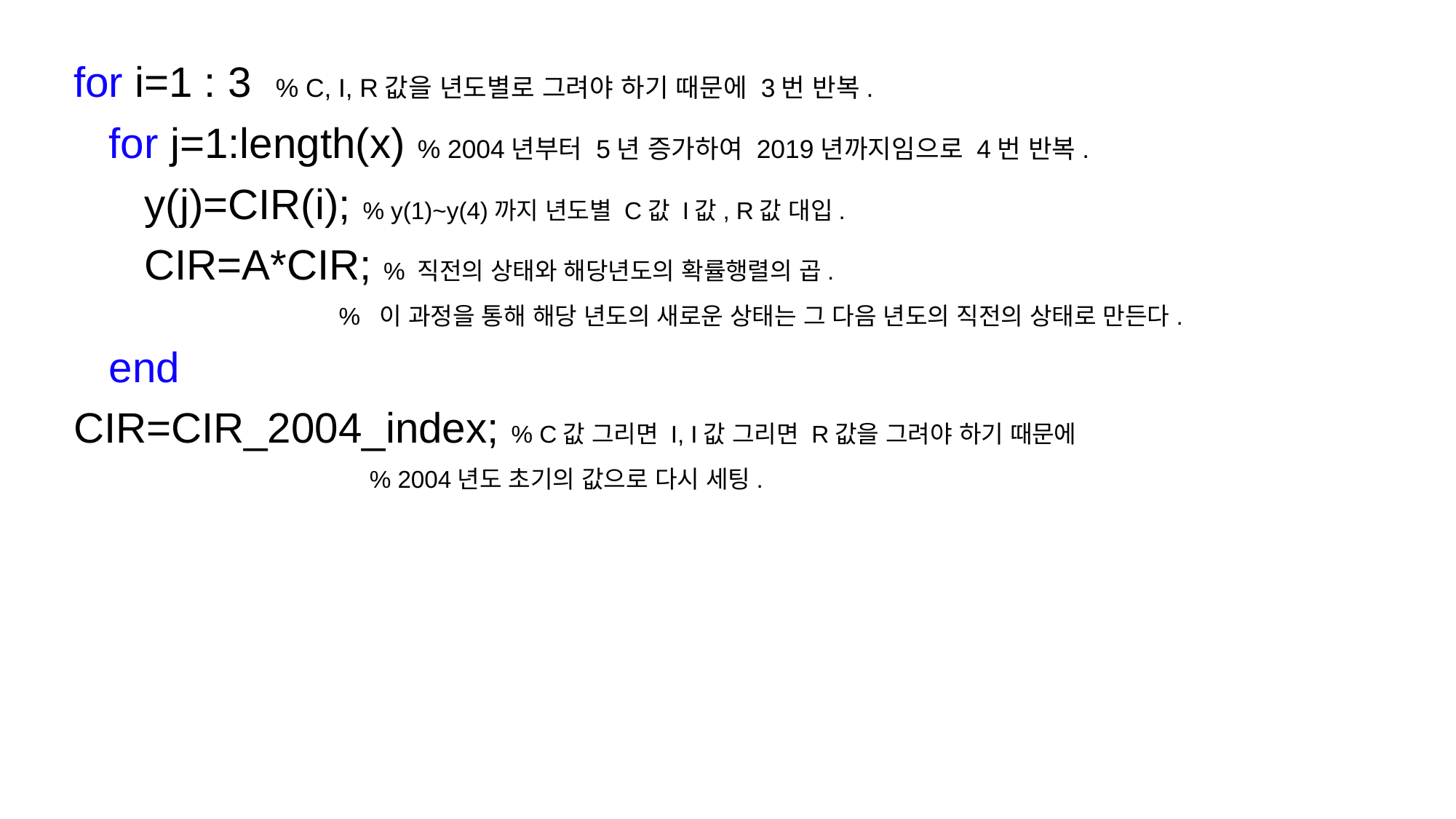

for i=1 : 3  % C, I, R값을 년도별로 그려야 하기 때문에 3번 반복.
   for j=1:length(x) % 2004년부터 5년 증가하여 2019년까지임으로 4번 반복.
      y(j)=CIR(i); % y(1)~y(4)까지 년도별 C값 I값, R값 대입.
      CIR=A*CIR; % 직전의 상태와 해당년도의 확률행렬의 곱.
		       %  이 과정을 통해 해당 년도의 새로운 상태는 그 다음 년도의 직전의 상태로 만든다.
   end
CIR=CIR_2004_index; % C값 그리면 I, I값 그리면 R값을 그려야 하기 때문에
                                            % 2004년도 초기의 값으로 다시 세팅.